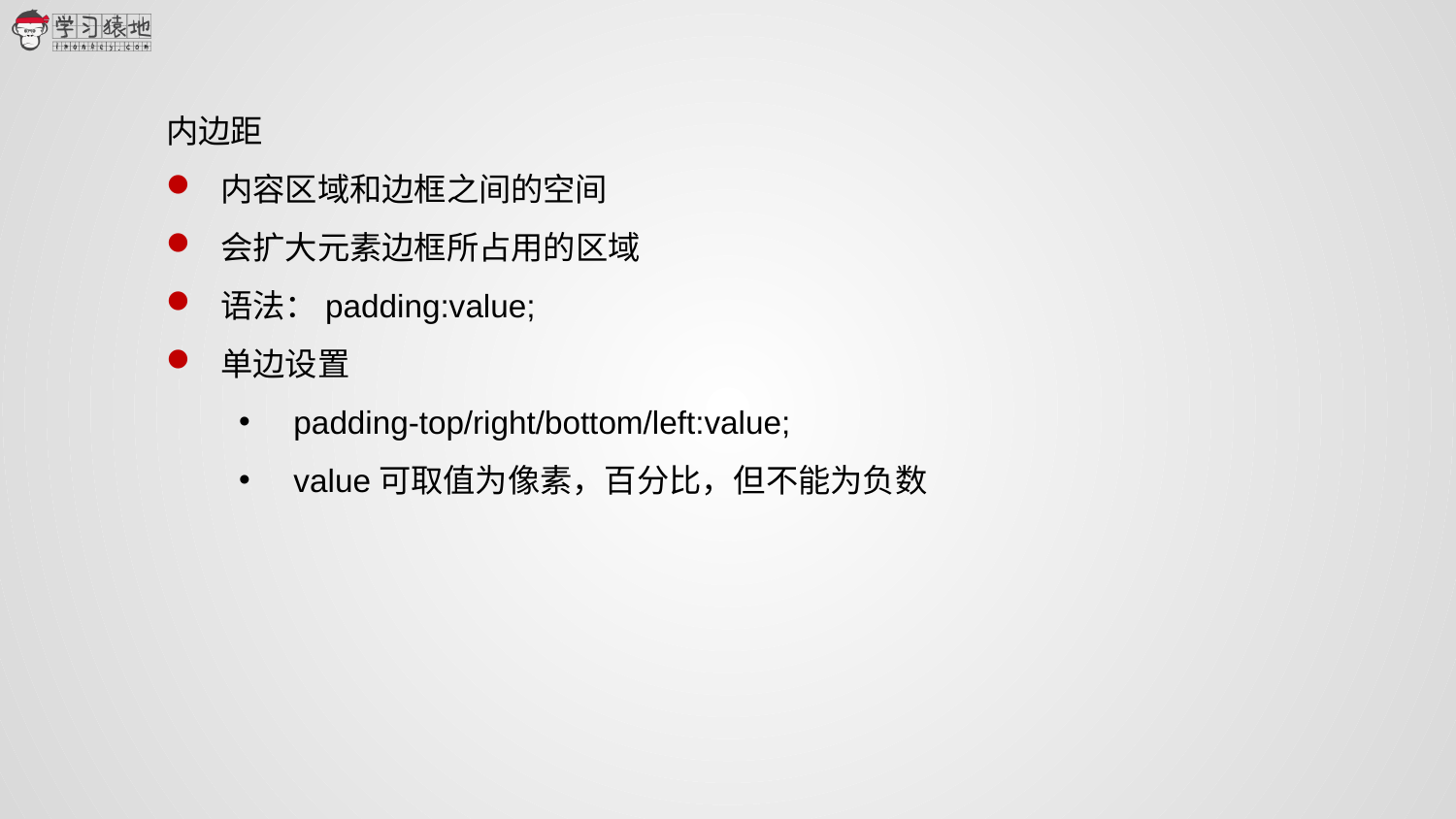

内边距
内容区域和边框之间的空间
会扩大元素边框所占用的区域
语法：padding:value;
单边设置
padding-top/right/bottom/left:value;
value可取值为像素，百分比，但不能为负数